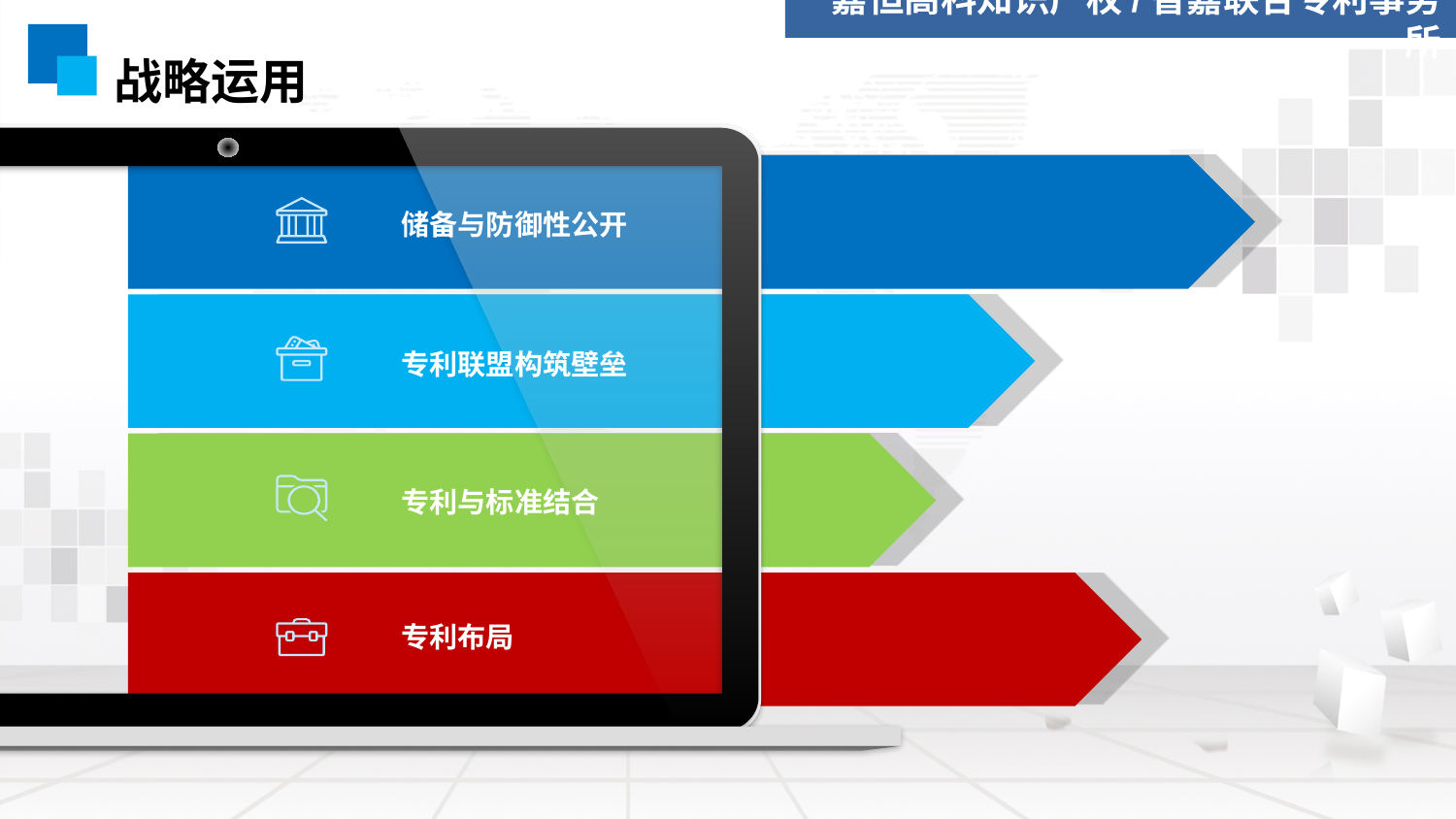

嘉恒高科知识产权/智嘉联合专利事务所
# 战略运用

储备与防御性公开

专利联盟构筑壁垒

专利与标准结合

专利布局